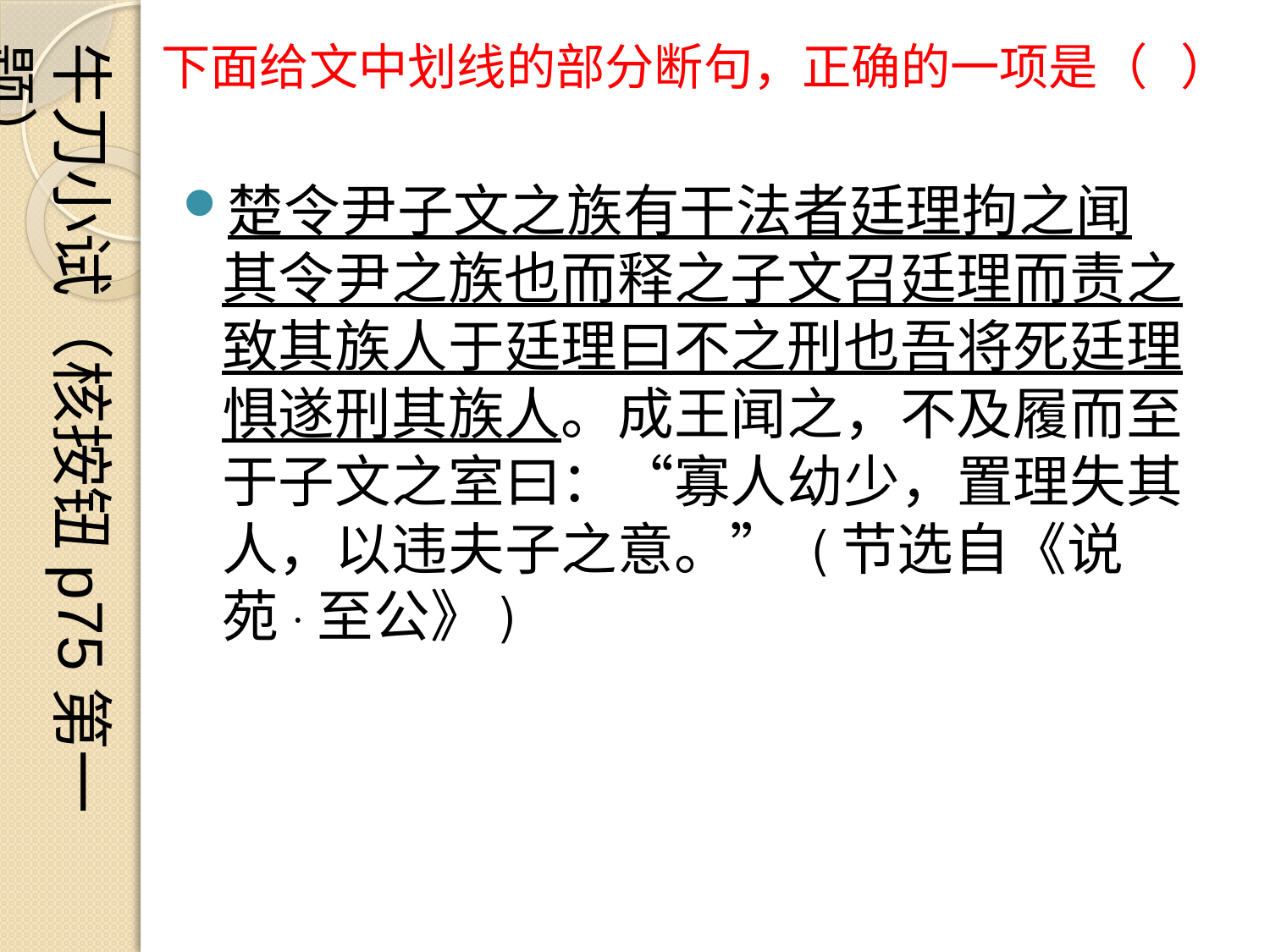

牛刀小试（核按钮p75第一题）
下面给文中划线的部分断句，正确的一项是（   ）
楚令尹子文之族有干法者廷理拘之闻其令尹之族也而释之子文召廷理而责之致其族人于廷理曰不之刑也吾将死廷理惧遂刑其族人。成王闻之，不及履而至于子文之室曰：“寡人幼少，置理失其人，以违夫子之意。” (节选自《说苑·至公》)